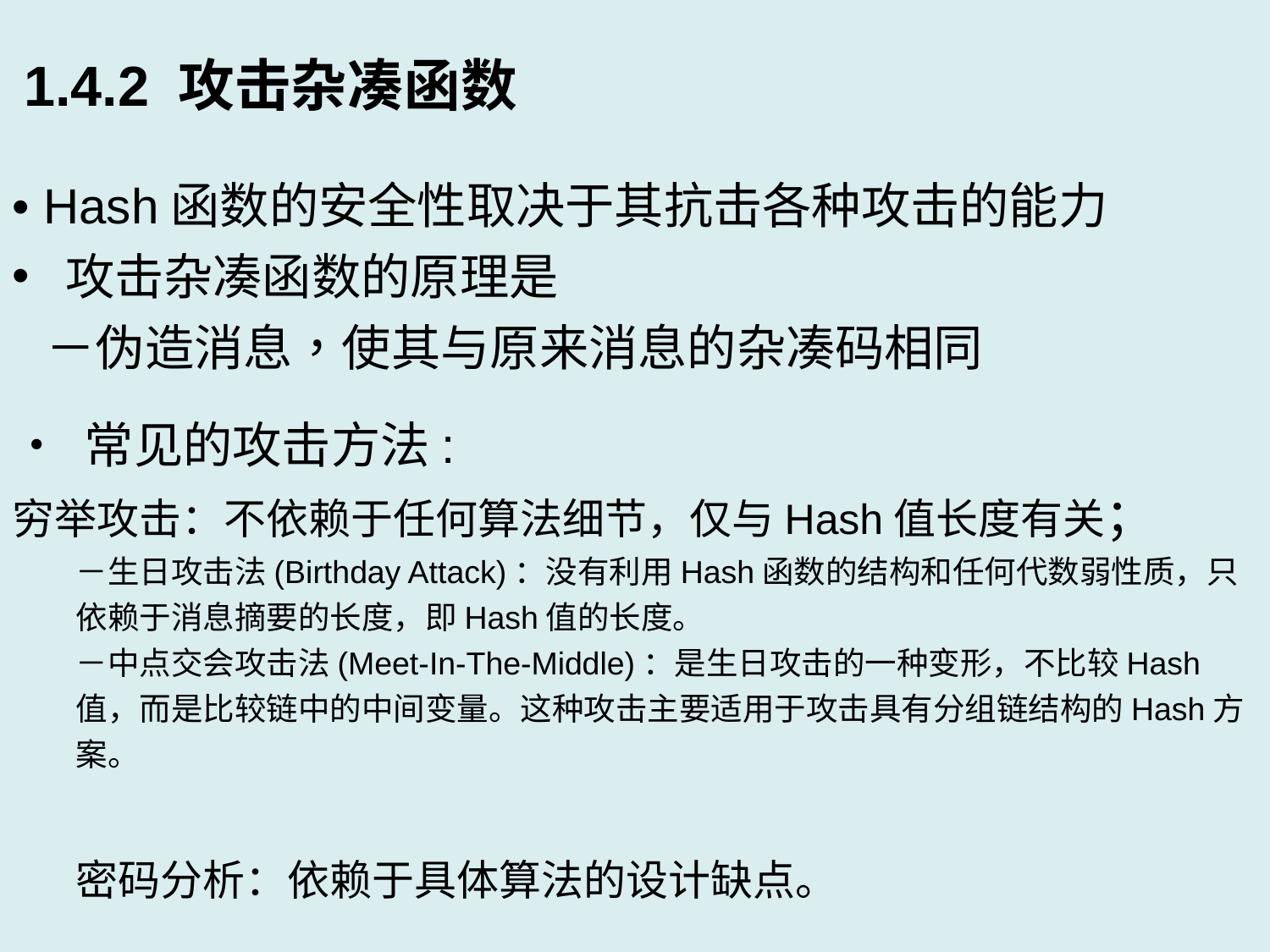

1.4.2 攻击杂凑函数
• Hash函数的安全性取决于其抗击各种攻击的能力
 攻击杂凑函数的原理是
  －伪造消息，使其与原来消息的杂凑码相同
• 常见的攻击方法:
穷举攻击：不依赖于任何算法细节，仅与Hash值长度有关；
－生日攻击法(Birthday Attack)：没有利用Hash函数的结构和任何代数弱性质，只依赖于消息摘要的长度，即Hash值的长度。
－中点交会攻击法(Meet-In-The-Middle)：是生日攻击的一种变形，不比较Hash值，而是比较链中的中间变量。这种攻击主要适用于攻击具有分组链结构的Hash方案。

密码分析：依赖于具体算法的设计缺点。